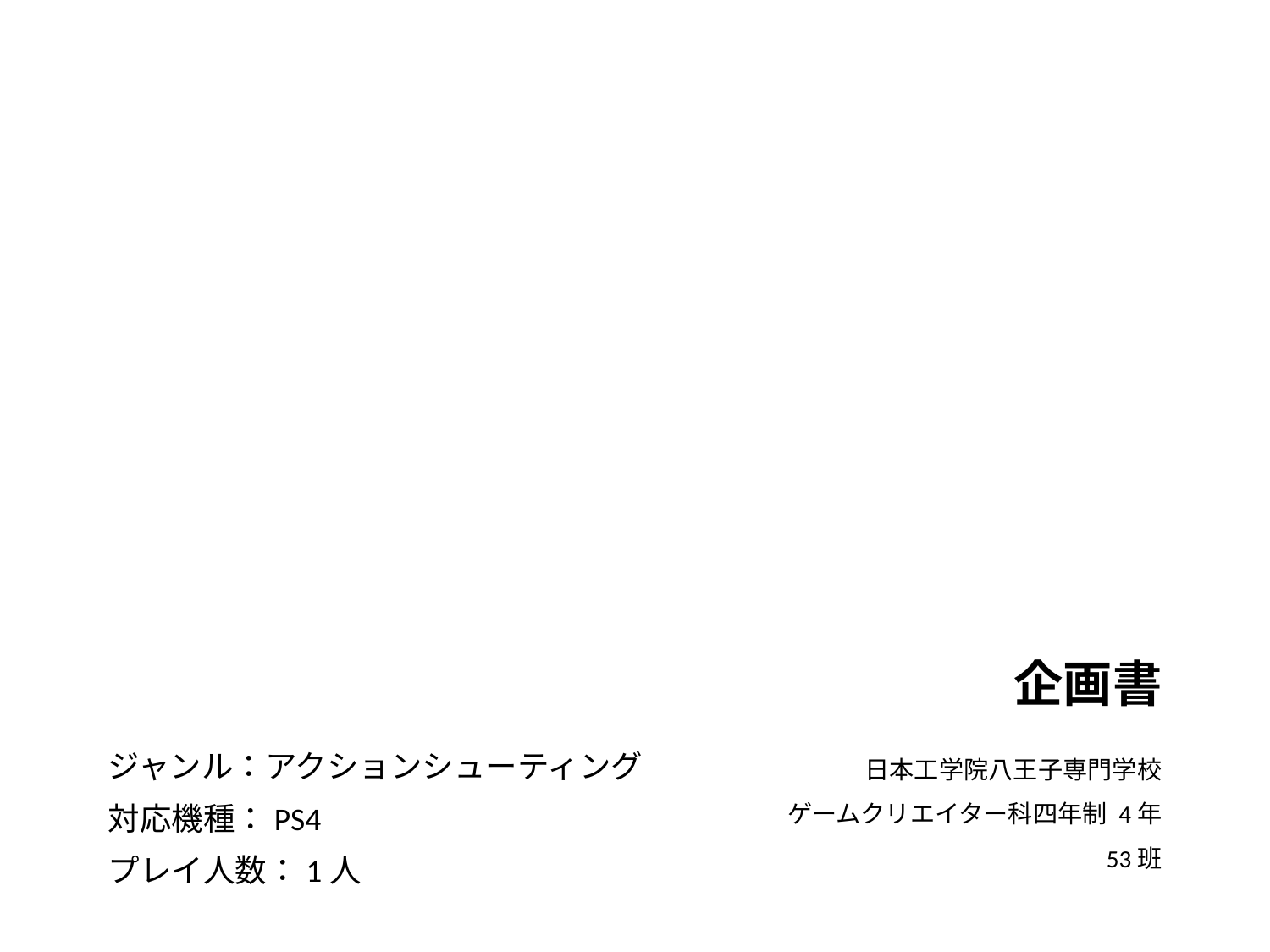

#
企画書

日本工学院八王子専門学校
ゲームクリエイター科四年制 4年
53班
ジャンル：アクションシューティング
対応機種：PS4
プレイ人数：1人